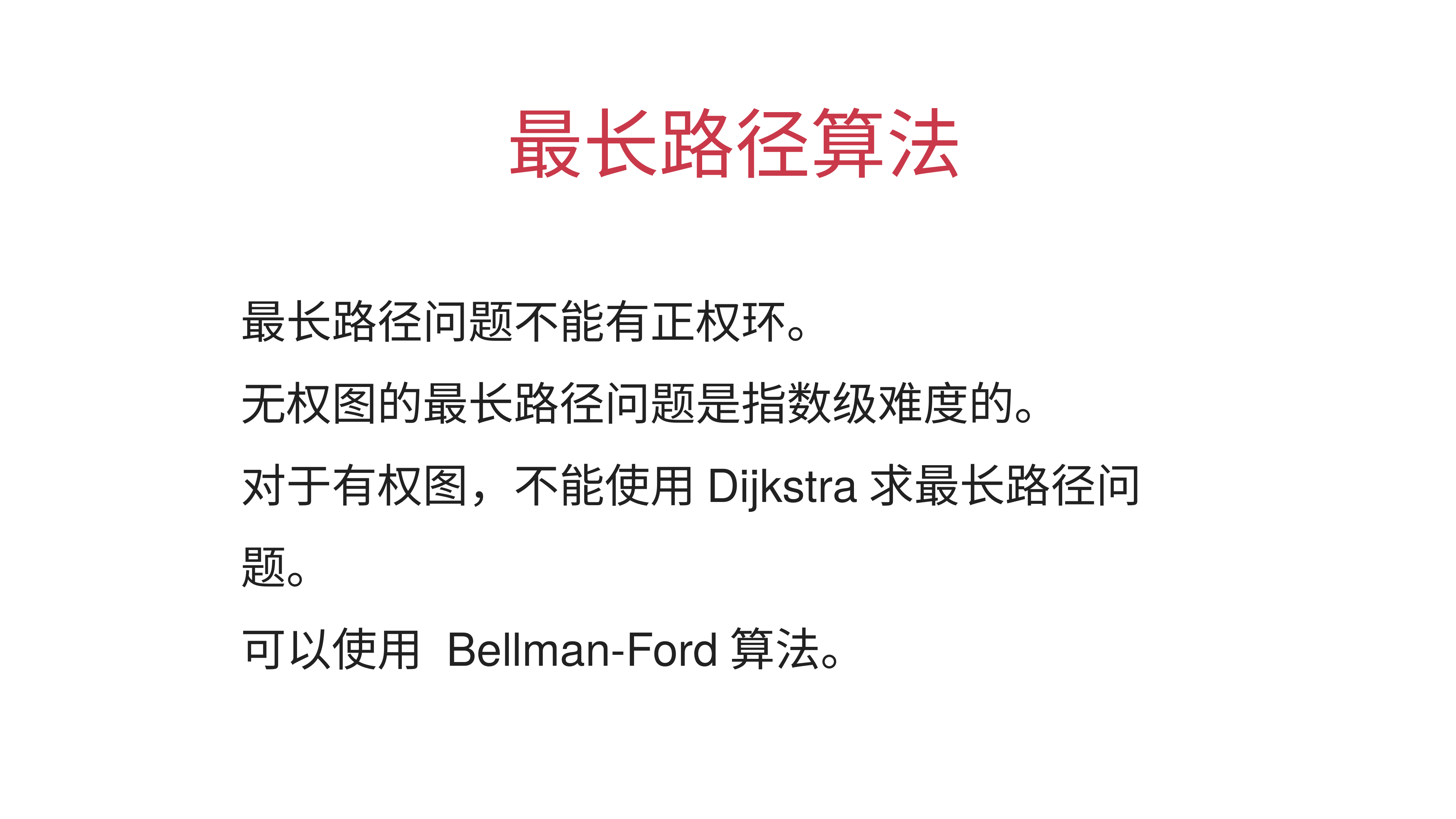

# 最长路径算法
最长路径问题不能有正权环。
无权图的最长路径问题是指数级难度的。
对于有权图，不能使用Dijkstra求最长路径问题。
可以使用 Bellman-Ford算法。